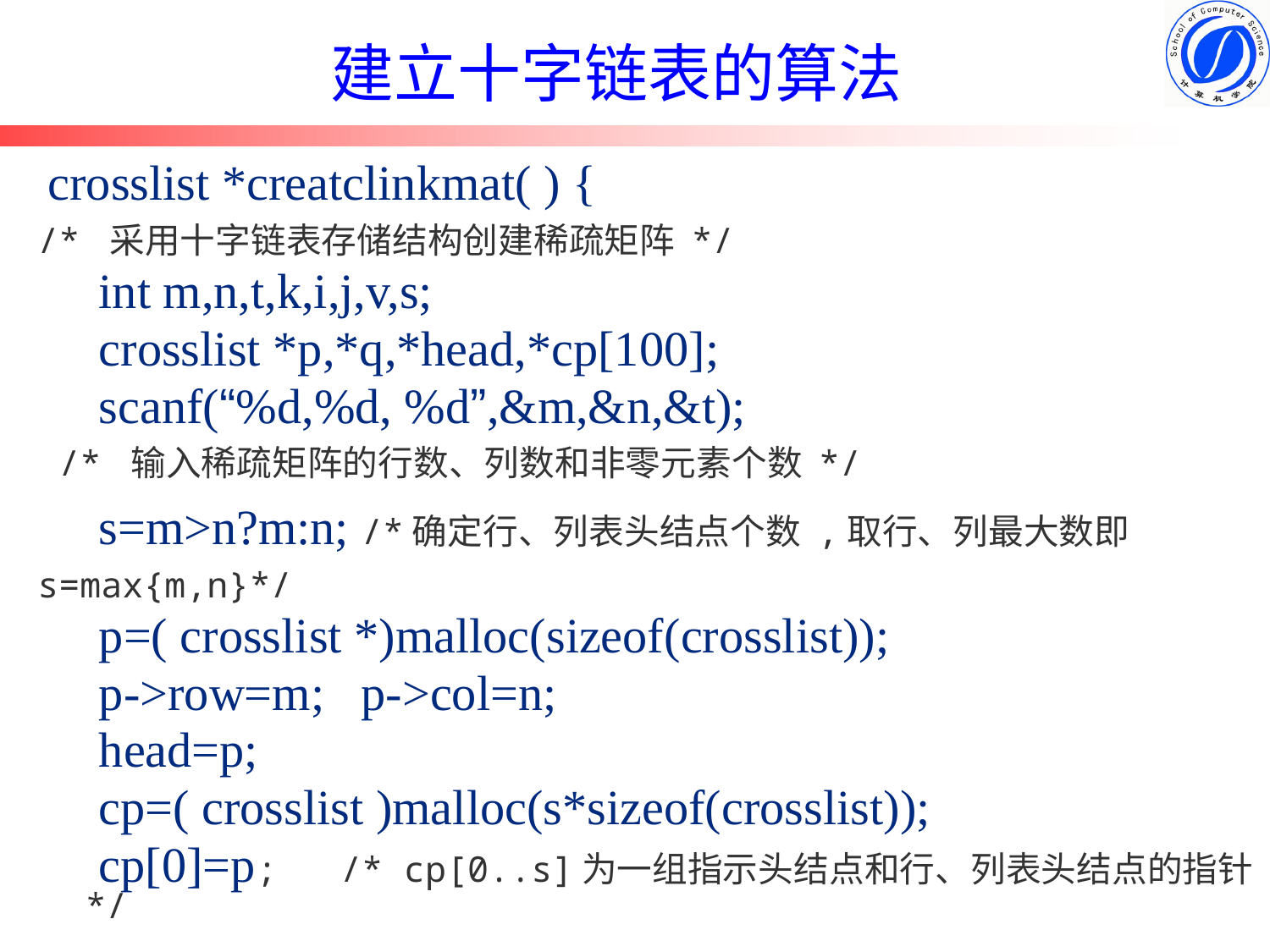

# 建立十字链表的算法
 crosslist *creatclinkmat( ) {
/* 采用十字链表存储结构创建稀疏矩阵 */
     int m,n,t,k,i,j,v,s;
     crosslist *p,*q,*head,*cp[100];
     scanf(“%d,%d, %d”,&m,&n,&t);
 /* 输入稀疏矩阵的行数、列数和非零元素个数 */
     s=m>n?m:n; /*确定行、列表头结点个数 ,取行、列最大数即s=max{m,n}*/
     p=( crosslist *)malloc(sizeof(crosslist));
     p->row=m;   p->col=n;
     head=p;
     cp=( crosslist )malloc(s*sizeof(crosslist));
     cp[0]=p;   /* cp[0..s]为一组指示头结点和行、列表头结点的指针*/